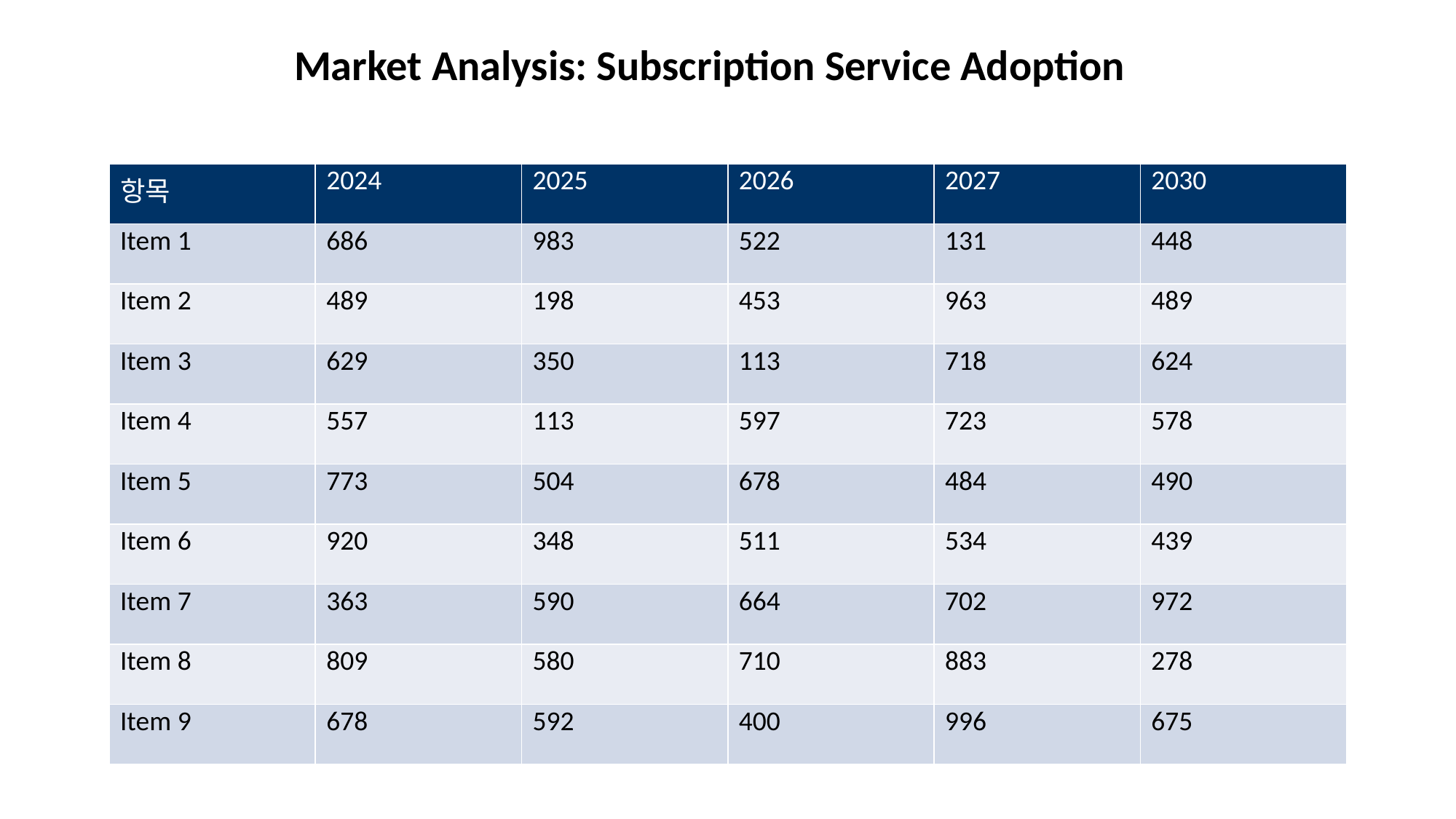

Market Analysis: Subscription Service Adoption
#
| 항목 | 2024 | 2025 | 2026 | 2027 | 2030 |
| --- | --- | --- | --- | --- | --- |
| Item 1 | 686 | 983 | 522 | 131 | 448 |
| Item 2 | 489 | 198 | 453 | 963 | 489 |
| Item 3 | 629 | 350 | 113 | 718 | 624 |
| Item 4 | 557 | 113 | 597 | 723 | 578 |
| Item 5 | 773 | 504 | 678 | 484 | 490 |
| Item 6 | 920 | 348 | 511 | 534 | 439 |
| Item 7 | 363 | 590 | 664 | 702 | 972 |
| Item 8 | 809 | 580 | 710 | 883 | 278 |
| Item 9 | 678 | 592 | 400 | 996 | 675 |